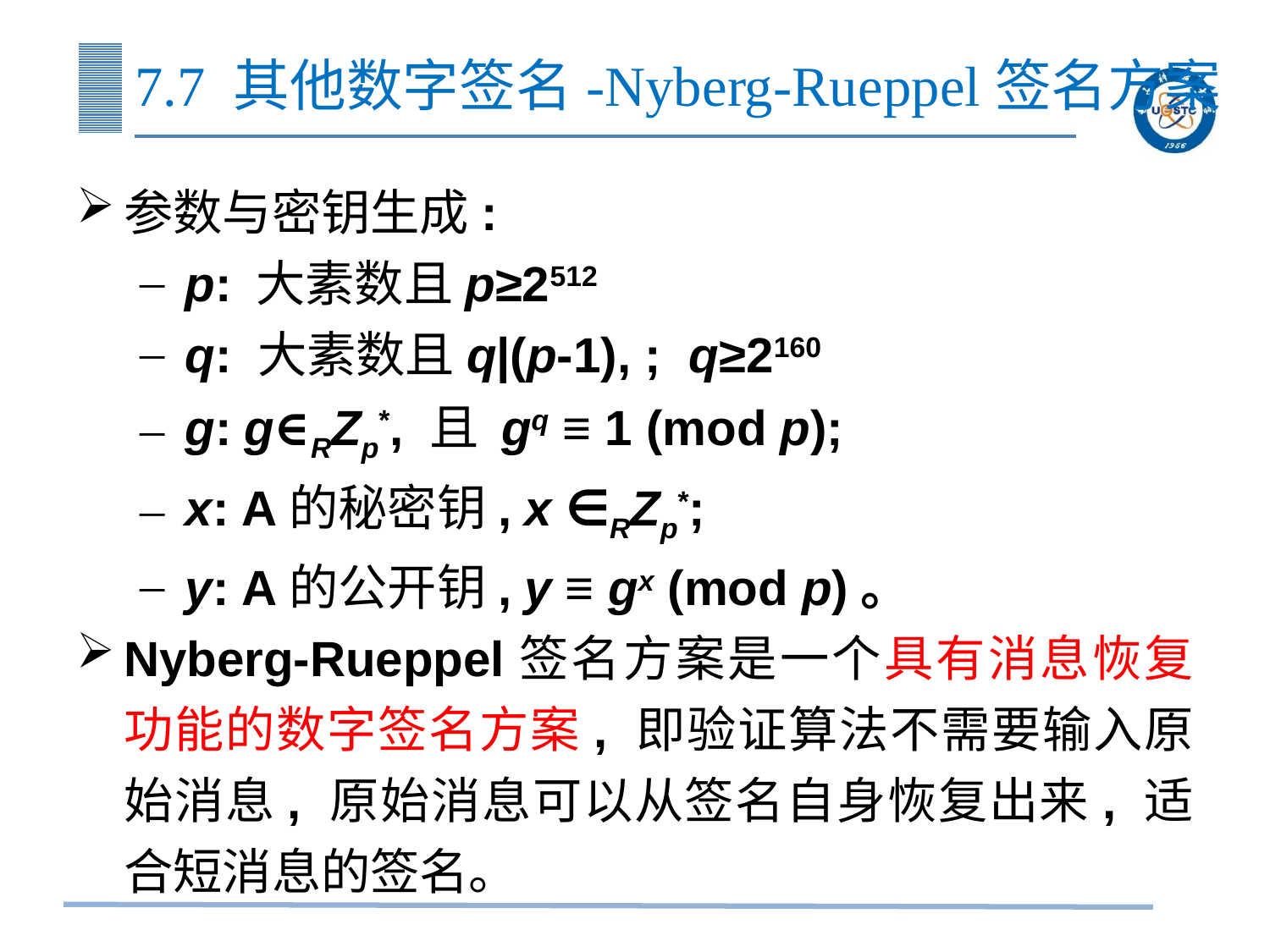

# 7.7 其他数字签名-Nyberg-Rueppel签名方案
参数与密钥生成:
 p: 大素数且p≥2512
 q: 大素数且q|(p-1), ;  q≥2160
 g: g∈RZp*, 且 gq ≡ 1 (mod p);
 x: A的秘密钥, x ∈RZp*;
 y: A的公开钥, y ≡ gx (mod p)。
Nyberg-Rueppel签名方案是一个具有消息恢复功能的数字签名方案, 即验证算法不需要输入原始消息, 原始消息可以从签名自身恢复出来, 适合短消息的签名。